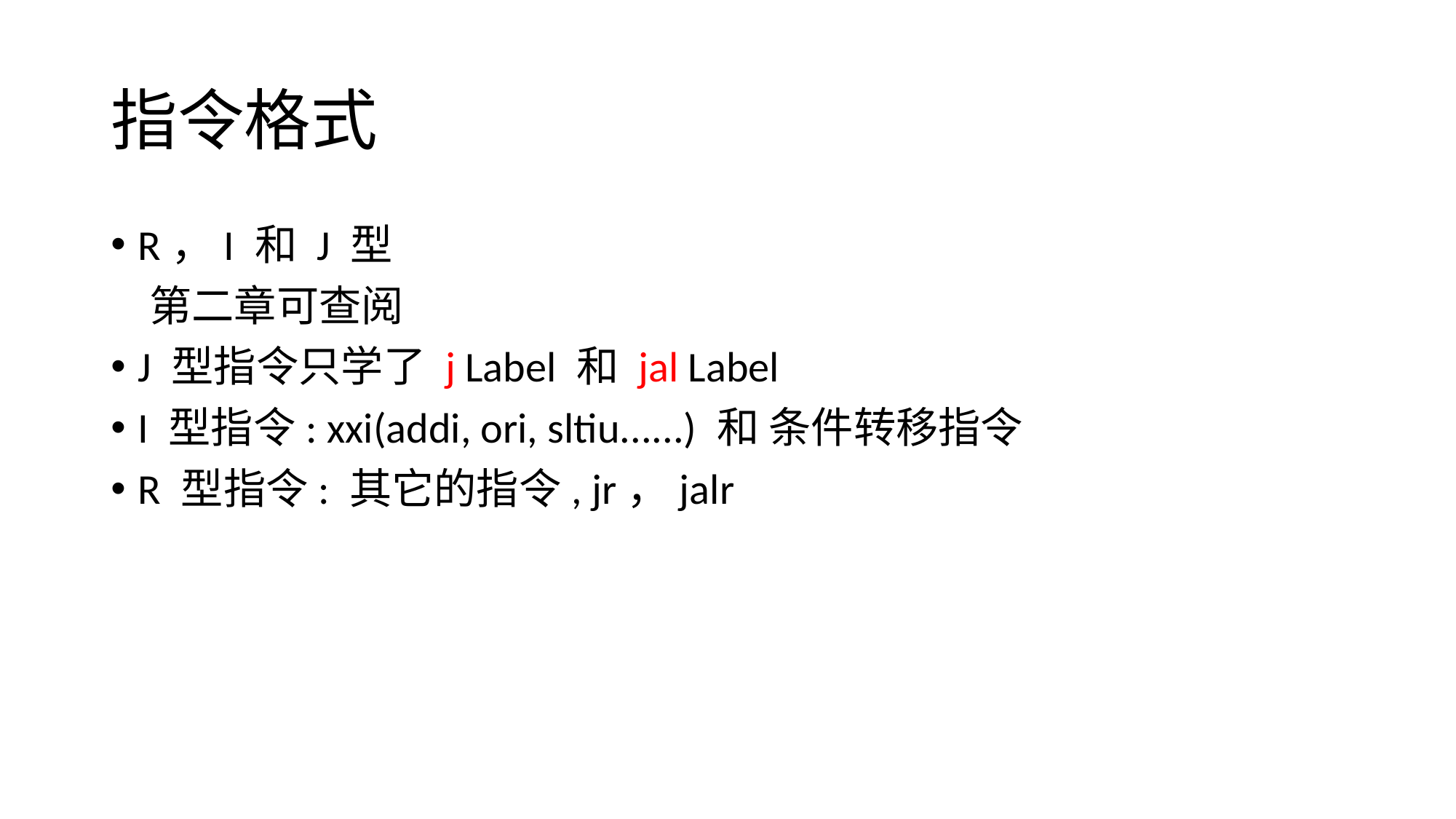

# 指令格式
R，I 和 J 型
   第二章可查阅
J 型指令只学了 j Label 和 jal Label
I 型指令: xxi(addi, ori, sltiu......) 和 条件转移指令
R 型指令: 其它的指令, jr，jalr